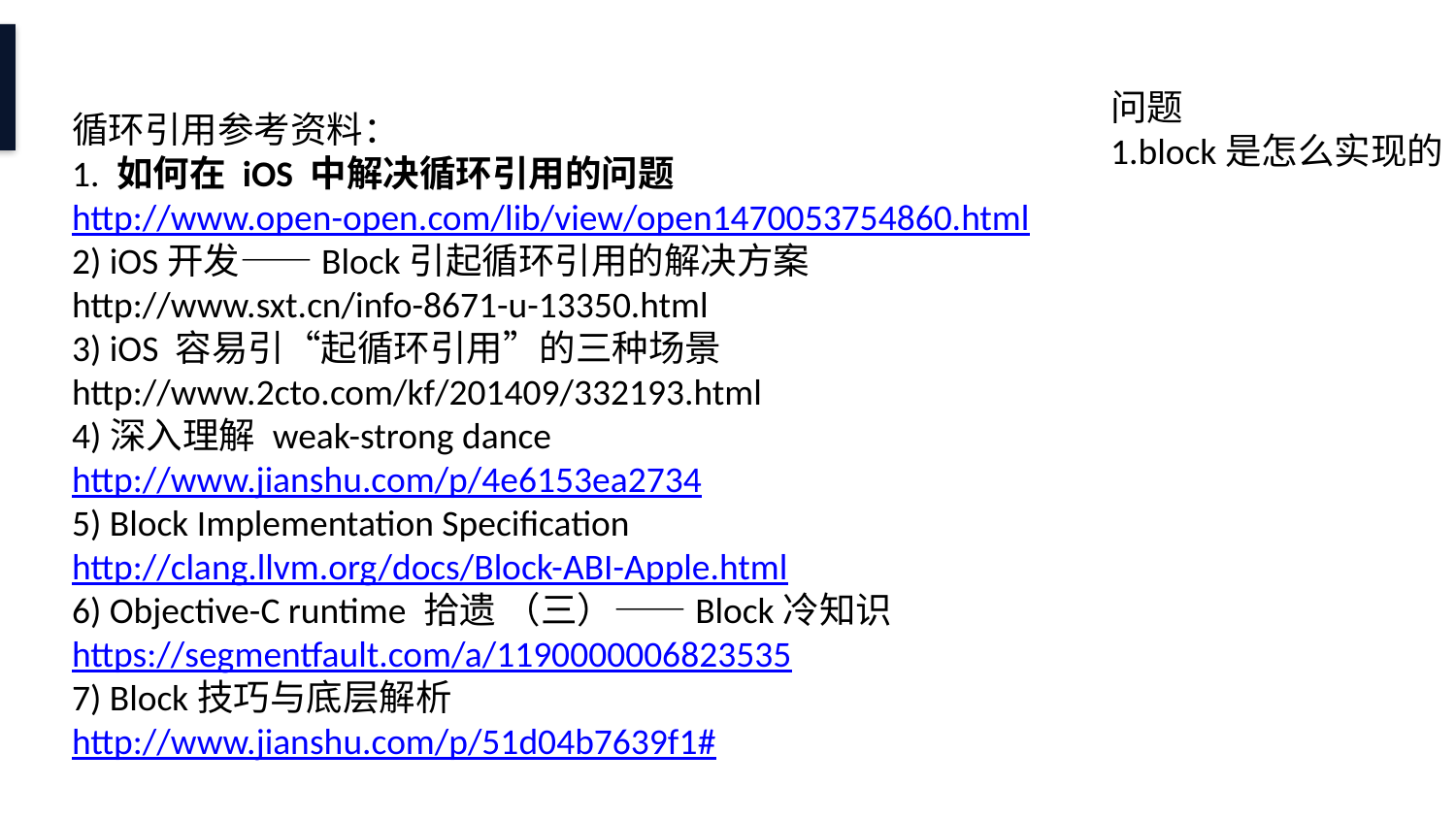

问题
1.block是怎么实现的
循环引用参考资料：
1. 如何在 iOS 中解决循环引用的问题
http://www.open-open.com/lib/view/open1470053754860.html
2) iOS开发——Block引起循环引用的解决方案
http://www.sxt.cn/info-8671-u-13350.html
3) iOS 容易引“起循环引用”的三种场景
http://www.2cto.com/kf/201409/332193.html
4)深入理解 weak-strong dance
http://www.jianshu.com/p/4e6153ea2734
5) Block Implementation Specification
http://clang.llvm.org/docs/Block-ABI-Apple.html
6) Objective-C runtime 拾遗 （三）——Block冷知识
https://segmentfault.com/a/1190000006823535
7) Block技巧与底层解析
http://www.jianshu.com/p/51d04b7639f1#